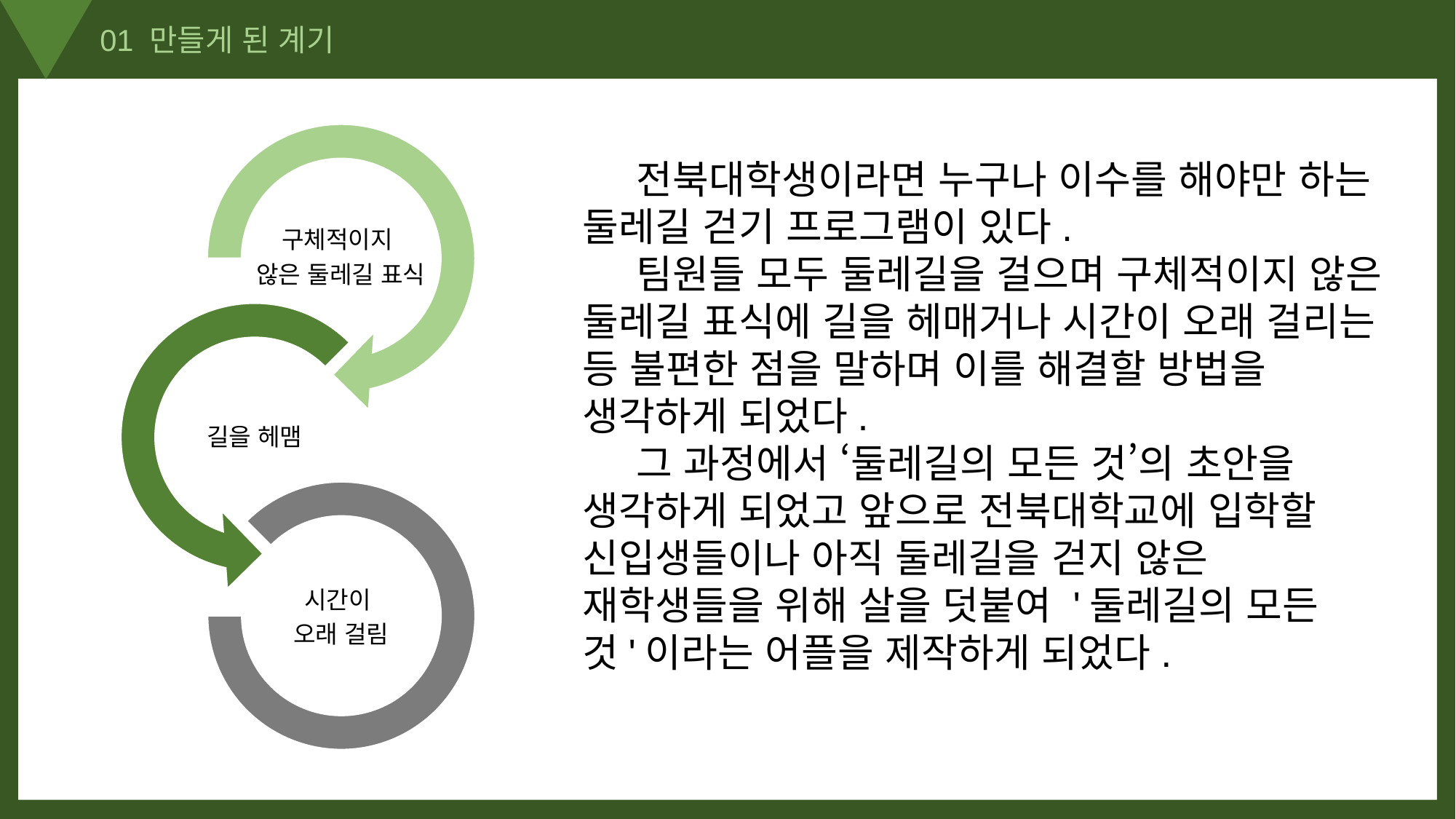

01 만들게 된 계기
구체적이지
않은 둘레길 표식
길을 헤맴
시간이
오래 걸림
    전북대학생이라면 누구나 이수를 해야만 하는 둘레길 걷기 프로그램이 있다.
    팀원들 모두 둘레길을 걸으며 구체적이지 않은 둘레길 표식에 길을 헤매거나 시간이 오래 걸리는 등 불편한 점을 말하며 이를 해결할 방법을 생각하게 되었다.
    그 과정에서 ‘둘레길의 모든 것’의 초안을 생각하게 되었고 앞으로 전북대학교에 입학할 신입생들이나 아직 둘레길을 걷지 않은 재학생들을 위해 살을 덧붙여 '둘레길의 모든 것'이라는 어플을 제작하게 되었다.